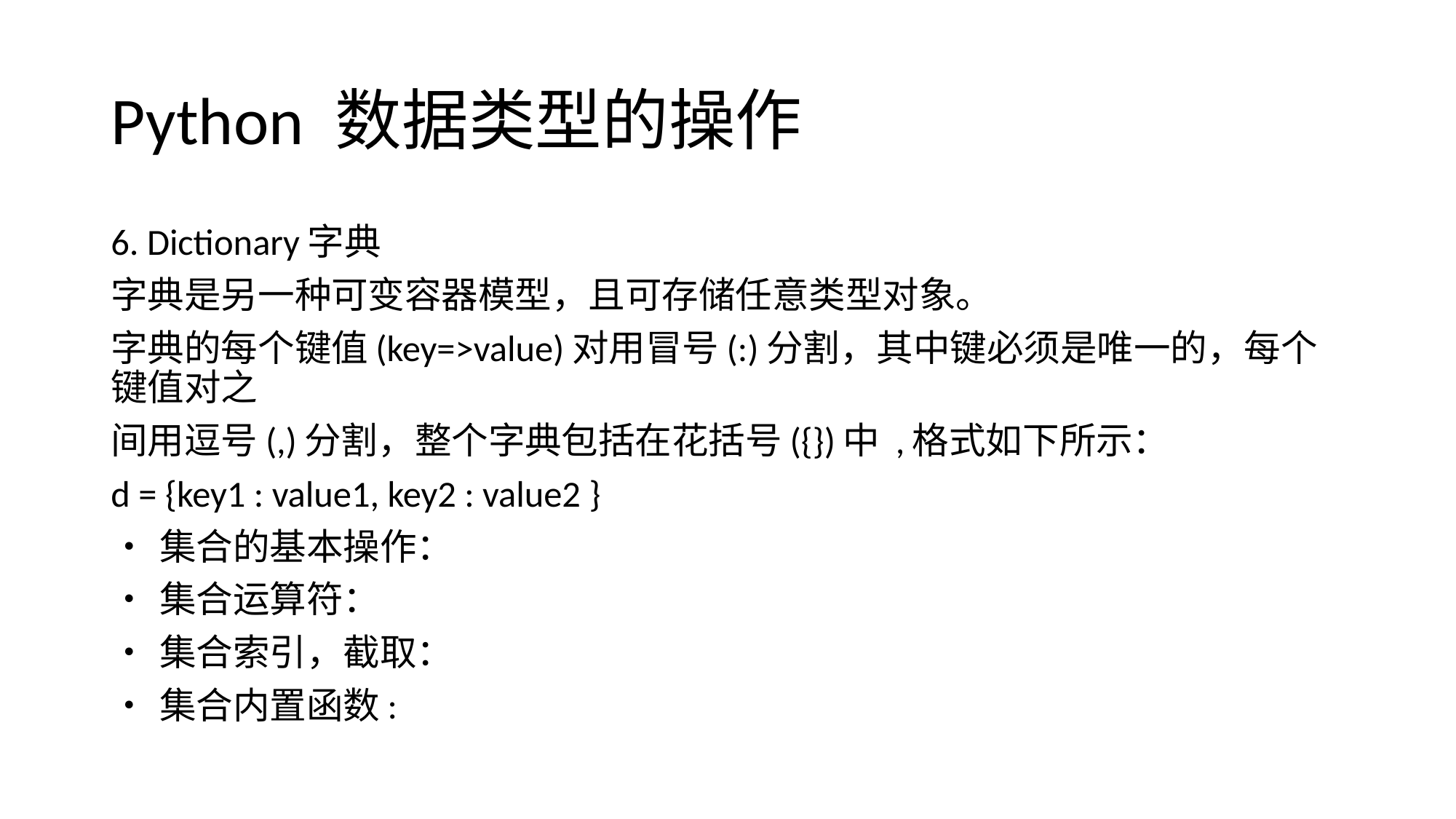

# Python 数据类型的操作
6. Dictionary字典
字典是另一种可变容器模型，且可存储任意类型对象。
字典的每个键值(key=>value)对用冒号(:)分割，其中键必须是唯一的，每个键值对之
间用逗号(,)分割，整个字典包括在花括号({})中 ,格式如下所示：
d = {key1 : value1, key2 : value2 }
• 集合的基本操作：
• 集合运算符：
• 集合索引，截取：
• 集合内置函数: